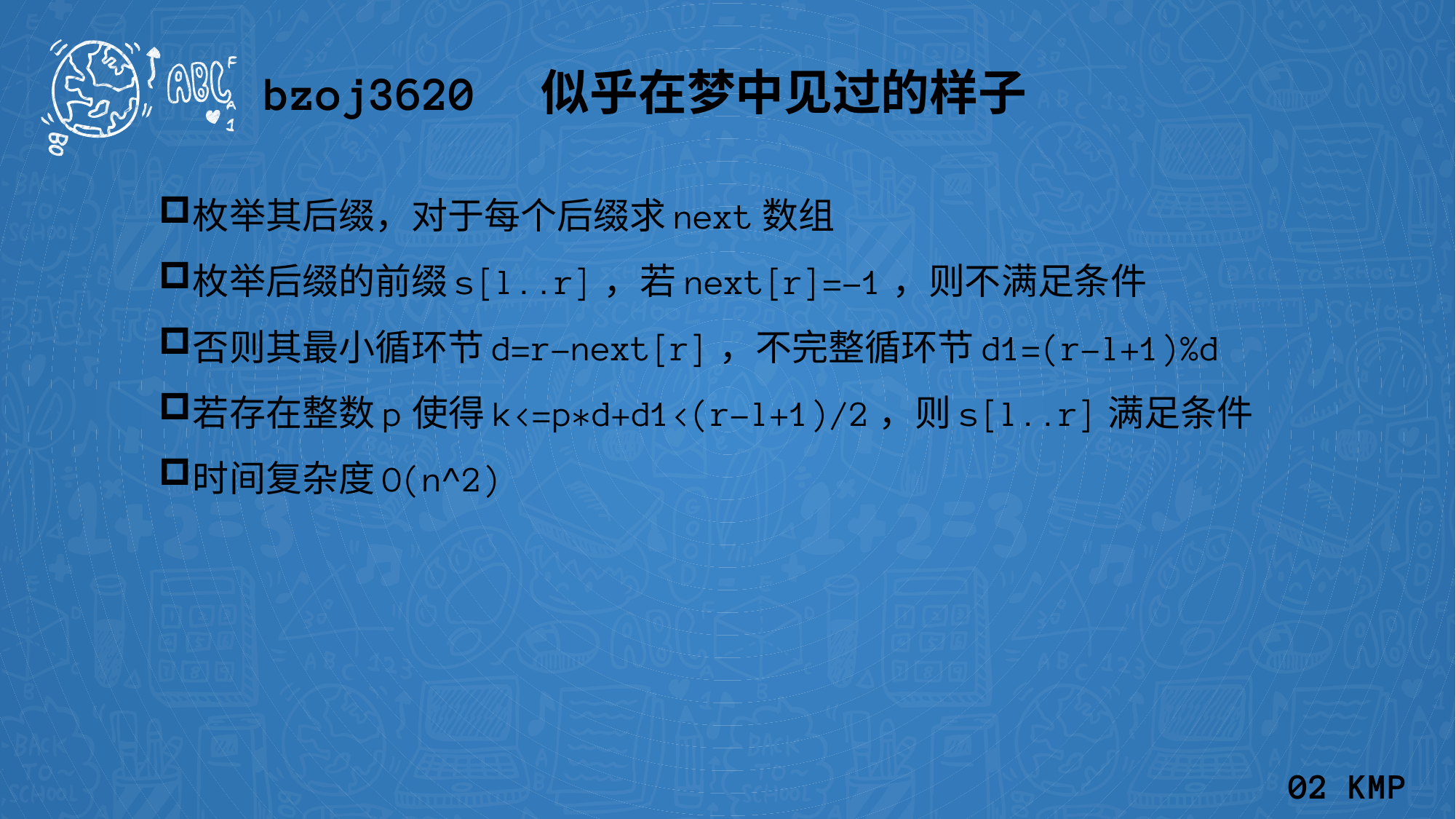

bzoj3620  似乎在梦中见过的样子
枚举其后缀，对于每个后缀求next数组
枚举后缀的前缀s[l..r]，若next[r]=-1，则不满足条件
否则其最小循环节d=r-next[r]，不完整循环节d1=(r-l+1)%d
若存在整数p使得k<=p*d+d1<(r-l+1)/2，则s[l..r]满足条件
时间复杂度O(n^2)
02 KMP